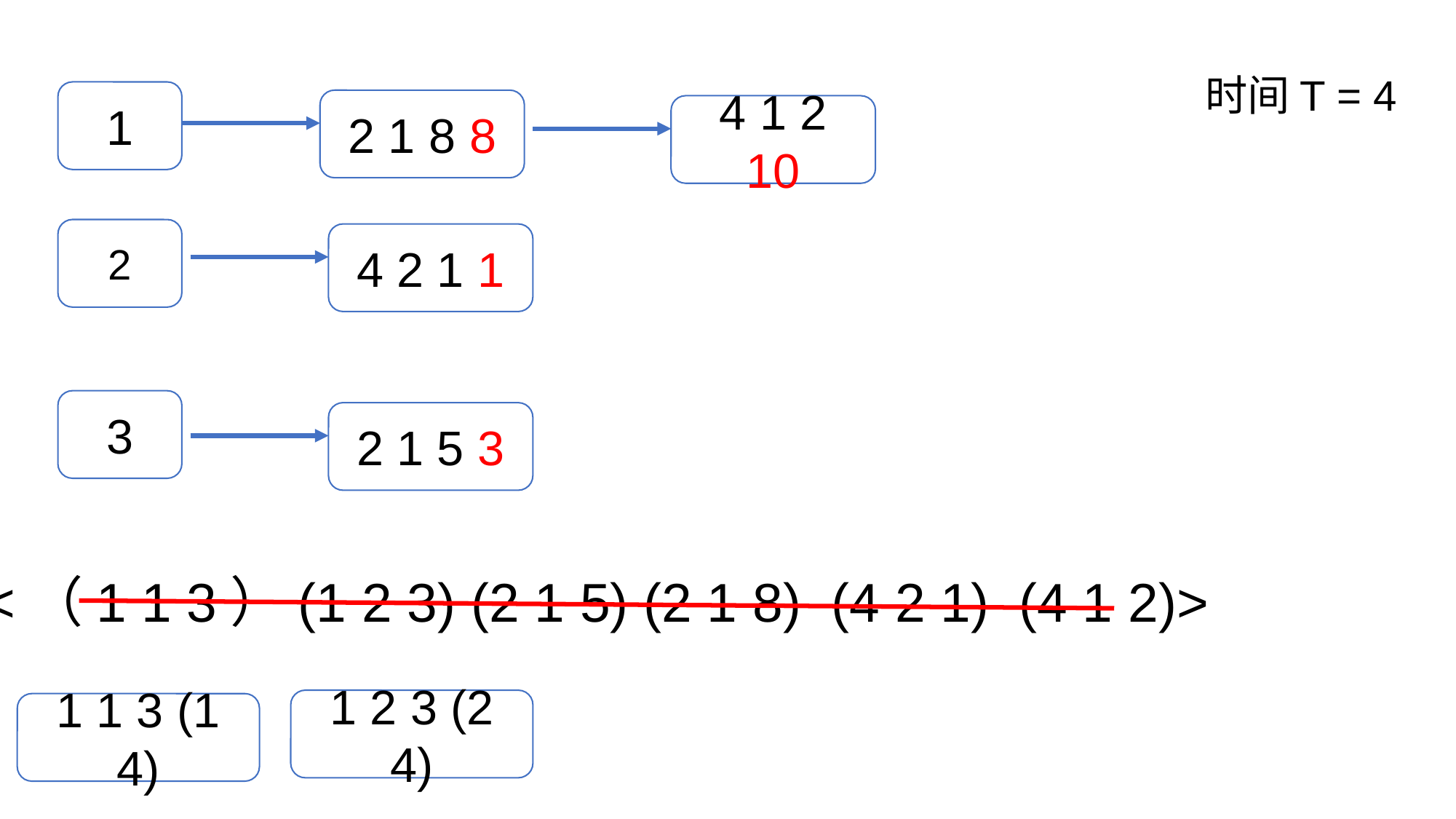

时间T = 4
1
2 1 8 8
4 1 2 10
2
4 2 1 1
3
2 1 5 3
<（1 1 3）(1 2 3) (2 1 5) (2 1 8)  (4 2 1)  (4 1 2)>
1 2 3 (2 4)
1 1 3 (1 4)